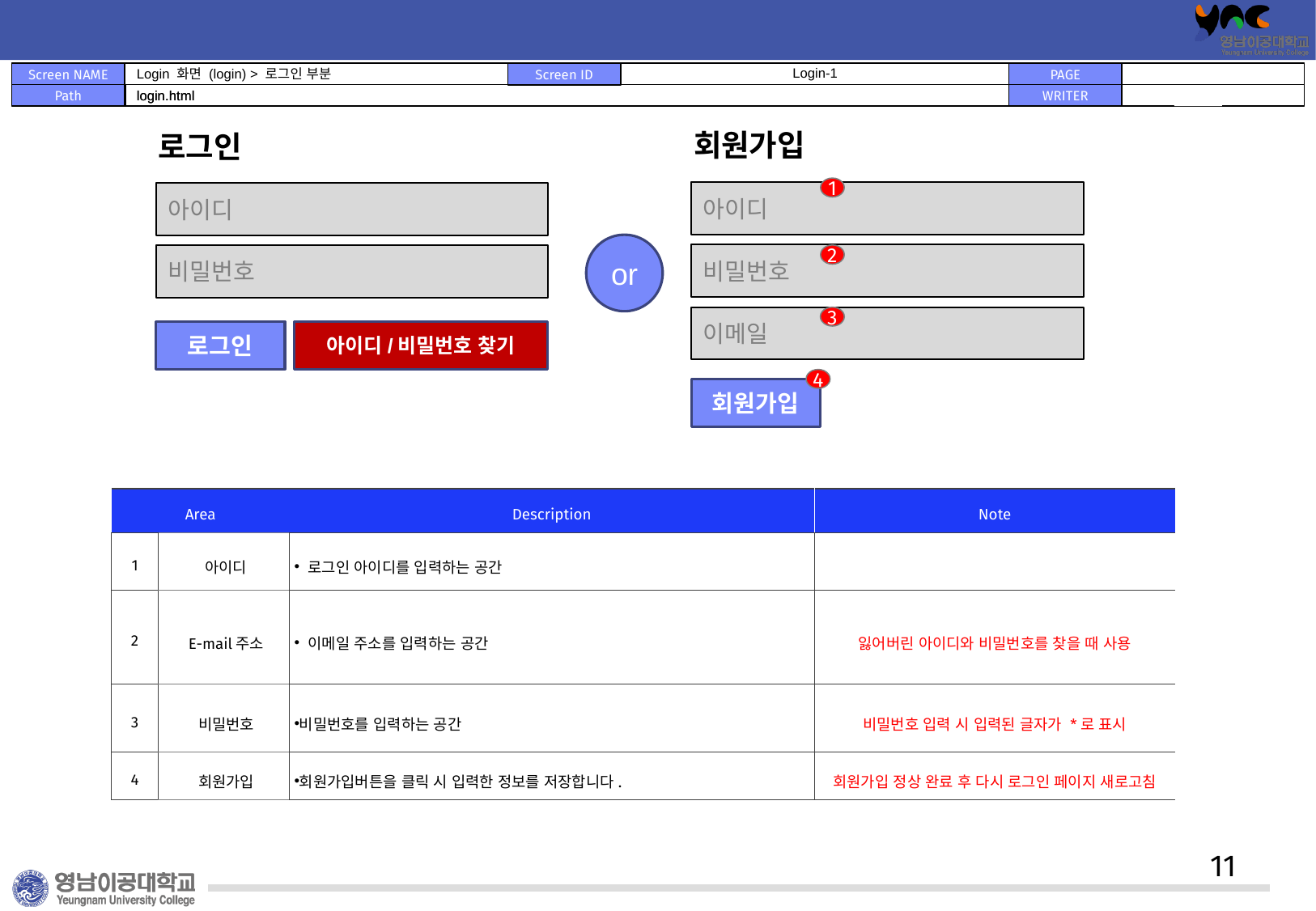

Login 화면 (login) > 로그인 부분
# Login-1
login.html
login.html

회원가입
로그인
1
아이디
아이디
or
비밀번호
비밀번호
2
이메일
3
로그인
아이디/비밀번호 찾기
4
회원가입
| Area |  | Description | Note |
| --- | --- | --- | --- |
| 1 | 아이디 | 로그인 아이디를 입력하는 공간 |  |
| 2 | E-mail주소 | 이메일 주소를 입력하는 공간 | 잃어버린 아이디와 비밀번호를 찾을 때 사용 |
| 3 | 비밀번호 | 비밀번호를 입력하는 공간 | 비밀번호 입력 시 입력된 글자가 \*로 표시 |
| 4 | 회원가입 | 회원가입버튼을 클릭 시 입력한 정보를 저장합니다. | 회원가입 정상 완료 후 다시 로그인 페이지 새로고침 |
11